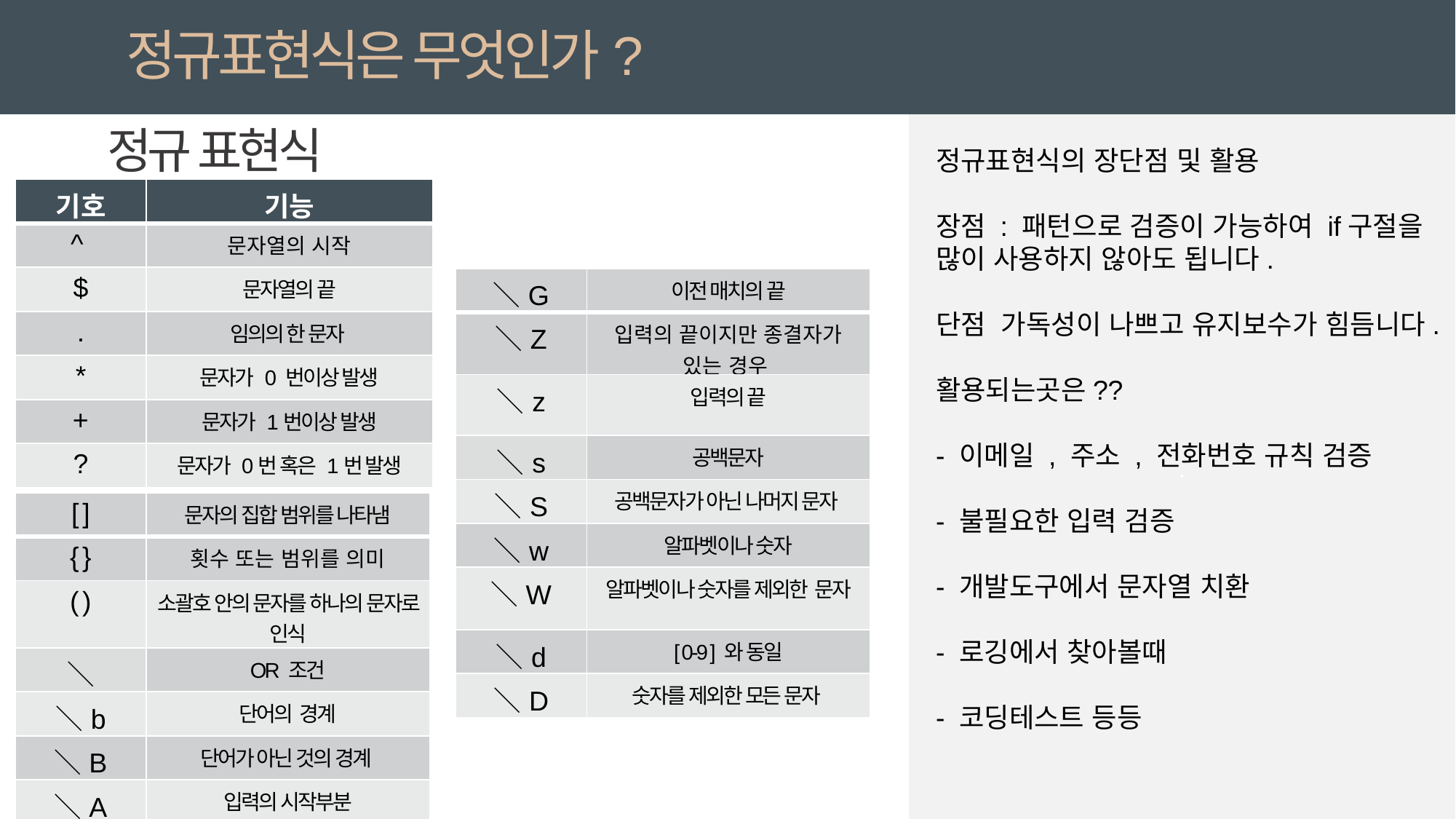

정규표현식은 무엇인가?
정규 표현식
.
정규표현식의 장단점 및 활용

장점 : 패턴으로 검증이 가능하여 if구절을 많이 사용하지 않아도 됩니다.

단점  가독성이 나쁘고 유지보수가 힘듬니다.

활용되는곳은??

- 이메일 , 주소 , 전화번호 규칙 검증

- 불필요한 입력 검증

- 개발도구에서 문자열 치환

- 로깅에서 찾아볼때

- 코딩테스트 등등
| 기호 | 기능 |
| --- | --- |
| ^ | 문자열의 시작 |
| $ | 문자열의 끝 |
| . | 임의의 한 문자 |
| \* | 문자가 0 번이상 발생 |
| + | 문자가 1번이상 발생 |
| ? | 문자가 0번 혹은 1번 발생 |
| ＼G | 이전 매치의 끝 |
| --- | --- |
| ＼Z | 입력의 끝이지만 종결자가 있는 경우 |
| ＼z | 입력의 끝 |
| ＼s | 공백문자 |
| ＼S | 공백문자가 아닌 나머지 문자 |
| ＼w | 알파벳이나 숫자 |
| ＼W | 알파벳이나 숫자를 제외한 문자 |
| ＼d | [ 0-9 ] 와 동일 |
| ＼D | 숫자를 제외한 모든 문자 |
| [ ] | 문자의 집합 범위를 나타냄 |
| --- | --- |
| { } | 횟수 또는 범위를 의미 |
| ( ) | 소괄호 안의 문자를 하나의 문자로 인식 |
| ＼ | OR 조건 |
| ＼b | 단어의 경계 |
| ＼B | 단어가 아닌 것의 경계 |
| ＼A | 입력의 시작부분 |